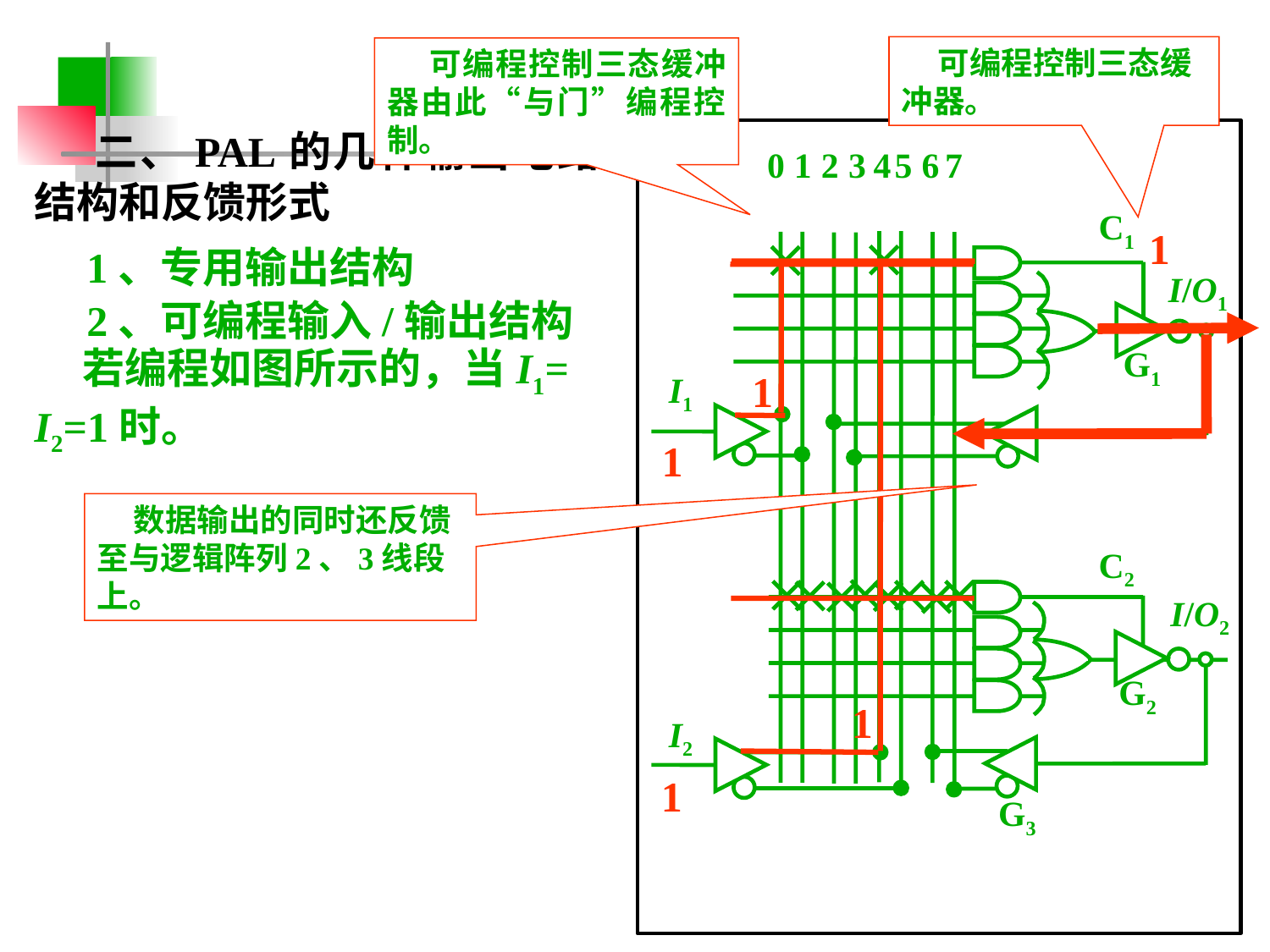

可编程控制三态缓冲器由此“与门”编程控制。
    可编程控制三态缓冲器。
    二、PAL的几种输出电路结构和反馈形式

0
1
2
3
4
5
6
7

C1
×
×

I/O1

G1

I1

C2
×
×
×
×
×
×
×
×

I/O2

G2

I2

G3
                1
    1、专用输出结构

    2、可编程输入/输出结构

    若编程如图所示的，当I1= I2=1时。
1

1
1
    数据输出的同时还反馈至与逻辑阵列2、3线段上。

# 2.可编程输入/输出结构 当I1=I2=1时G1导通
1